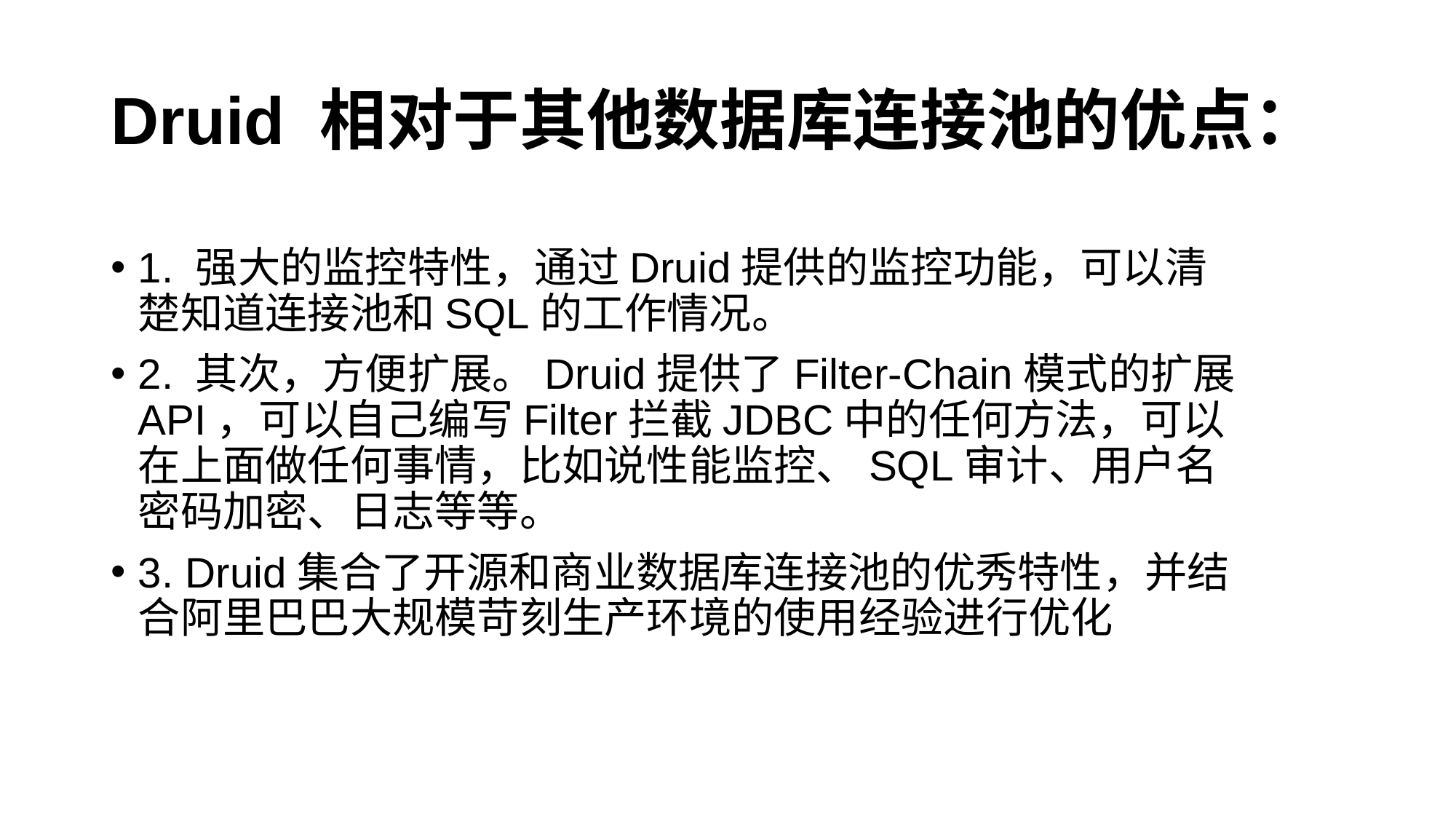

# Druid 相对于其他数据库连接池的优点：
1. 强大的监控特性，通过Druid提供的监控功能，可以清楚知道连接池和SQL的工作情况。
2. 其次，方便扩展。Druid提供了Filter-Chain模式的扩展API，可以自己编写Filter拦截JDBC中的任何方法，可以在上面做任何事情，比如说性能监控、SQL审计、用户名密码加密、日志等等。
3. Druid集合了开源和商业数据库连接池的优秀特性，并结合阿里巴巴大规模苛刻生产环境的使用经验进行优化